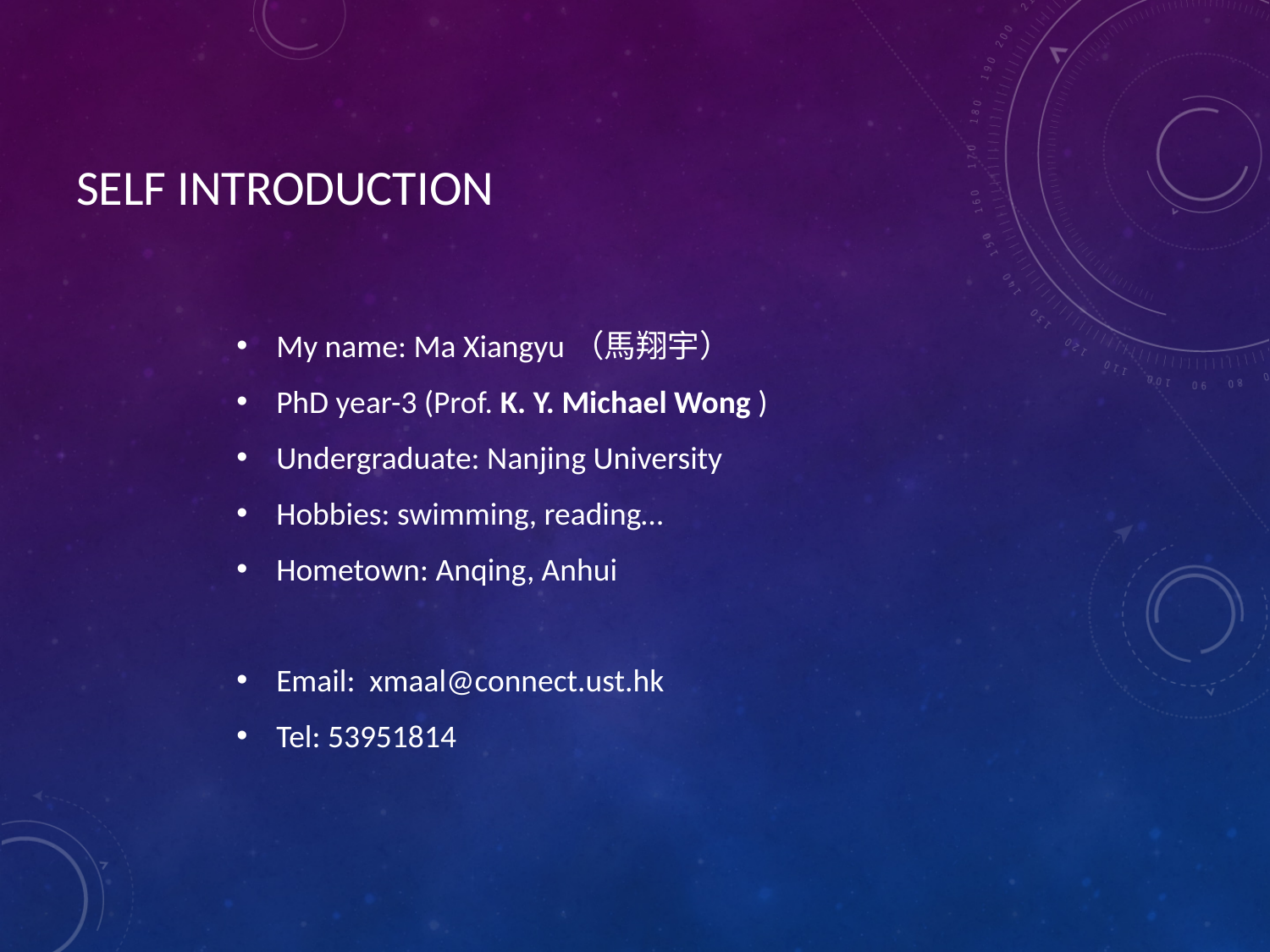

# Self Introduction
My name: Ma Xiangyu（馬翔宇）
PhD year-3 (Prof. K. Y. Michael Wong )
Undergraduate: Nanjing University
Hobbies: swimming, reading…
Hometown: Anqing, Anhui

Email:  xmaal@connect.ust.hk
Tel: 53951814